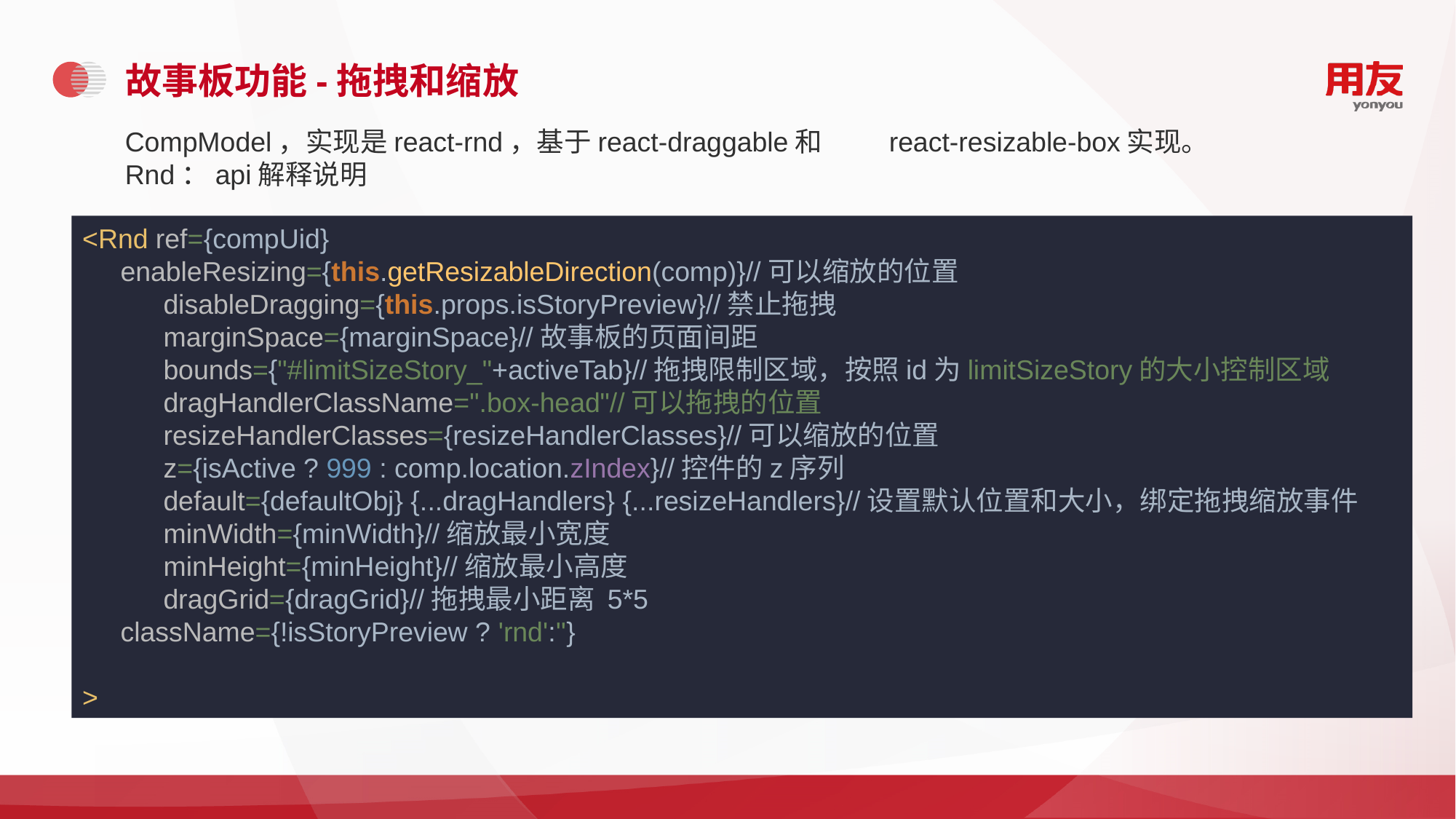

# 故事板功能-拖拽和缩放
CompModel，实现是react-rnd，基于react-draggable和	react-resizable-box实现。
Rnd：api解释说明
<Rnd ref={compUid}
     enableResizing={this.getResizableDirection(comp)}//可以缩放的位置
     disableDragging={this.props.isStoryPreview}//禁止拖拽
     marginSpace={marginSpace}//故事板的页面间距
     bounds={"#limitSizeStory_"+activeTab}//拖拽限制区域，按照id为limitSizeStory的大小控制区域
     dragHandlerClassName=".box-head"//可以拖拽的位置
     resizeHandlerClasses={resizeHandlerClasses}//可以缩放的位置
     z={isActive ? 999 : comp.location.zIndex}//控件的z序列
     default={defaultObj} {...dragHandlers} {...resizeHandlers}//设置默认位置和大小，绑定拖拽缩放事件
     minWidth={minWidth}//缩放最小宽度
     minHeight={minHeight}//缩放最小高度
     dragGrid={dragGrid}//拖拽最小距离 5*5
     className={!isStoryPreview ? 'rnd':''}
>